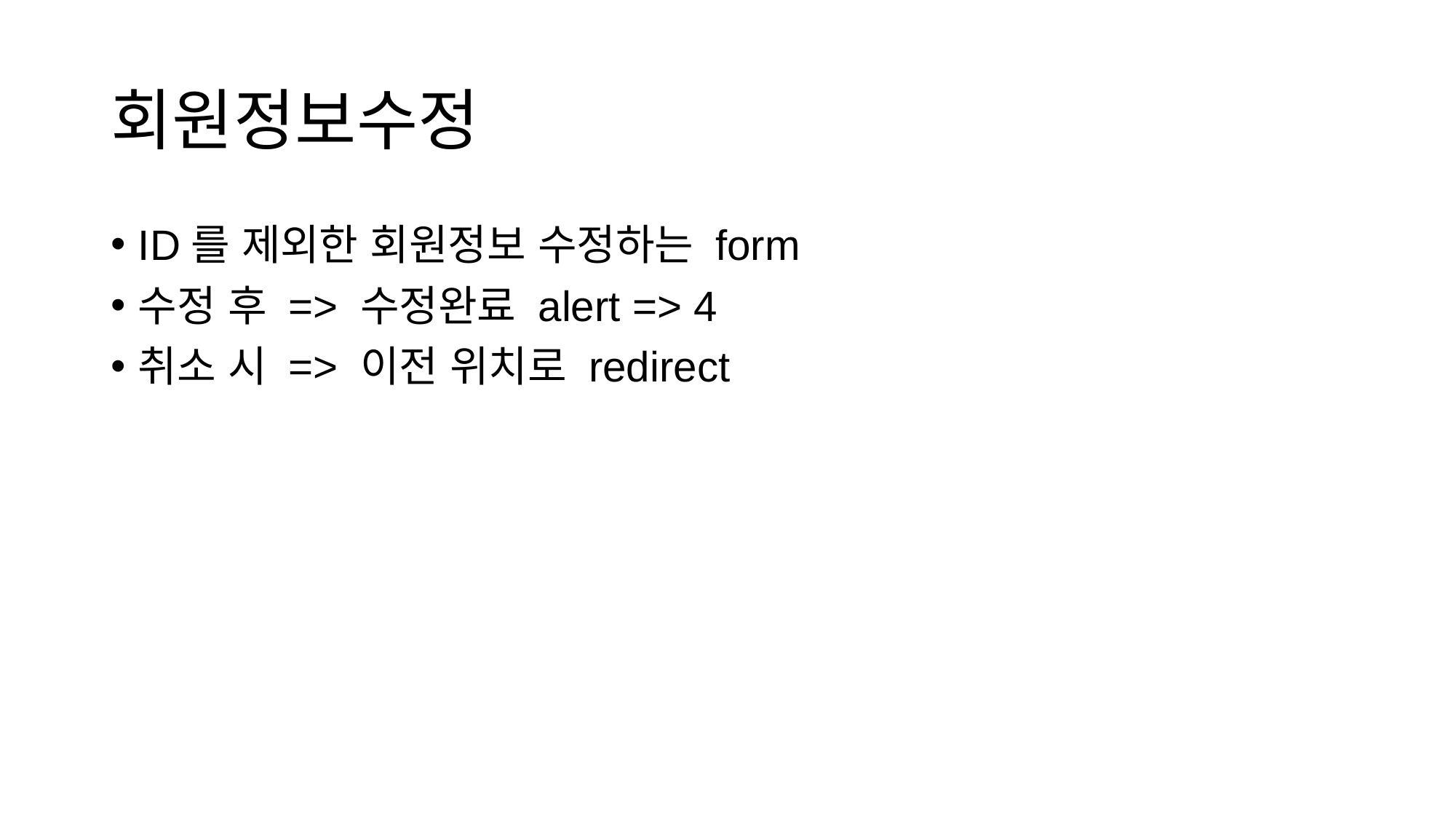

# 회원정보수정
ID를 제외한 회원정보 수정하는 form
수정 후 => 수정완료 alert => 4
취소 시 => 이전 위치로 redirect